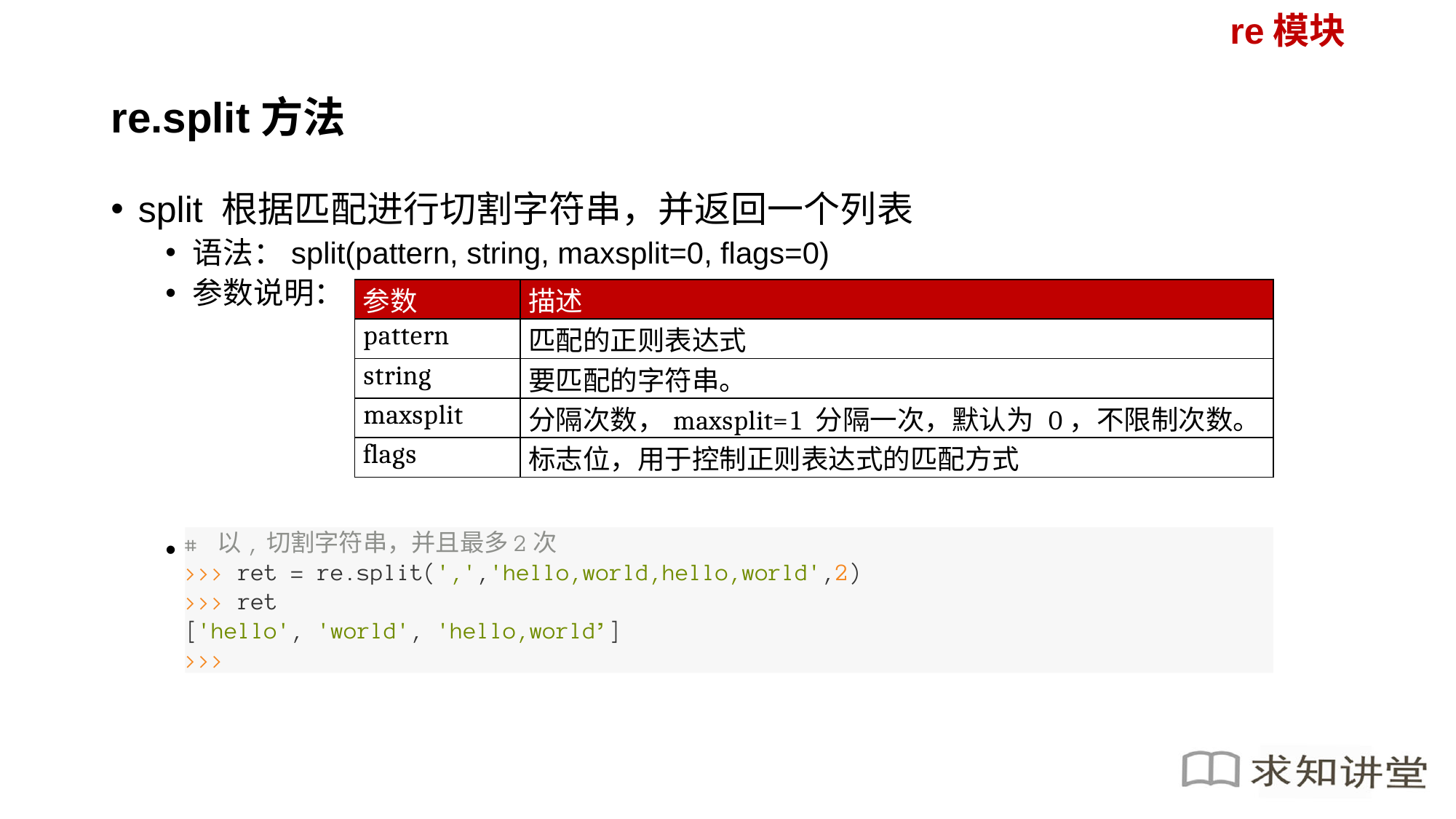

re模块
# re.split方法
split 根据匹配进行切割字符串，并返回一个列表
语法：split(pattern, string, maxsplit=0, flags=0)
参数说明：

示例：

| 参数 | 描述 |
| --- | --- |
| pattern | 匹配的正则表达式 |
| string | 要匹配的字符串。 |
| maxsplit | 分隔次数，maxsplit=1 分隔一次，默认为 0，不限制次数。 |
| flags | 标志位，用于控制正则表达式的匹配方式 |
# 以,切割字符串，并且最多2次
>>> ret = re.split(',','hello,world,hello,world',2)
>>> ret
['hello', 'world', 'hello,world’]
>>>